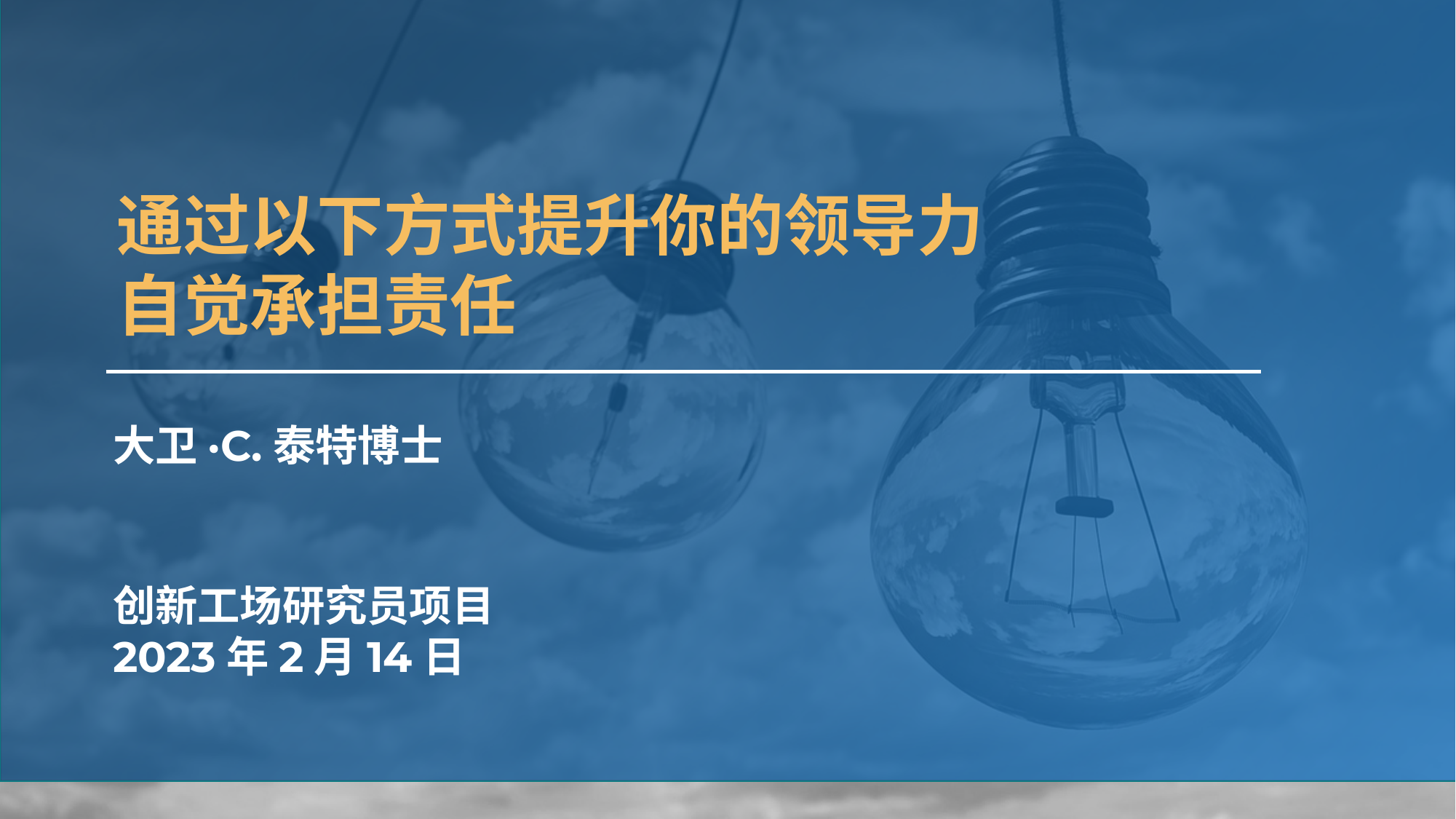

通过以下方式提升你的领导力
自觉承担责任
大卫·C.泰特博士
创新工场研究员项目
2023年2月14日